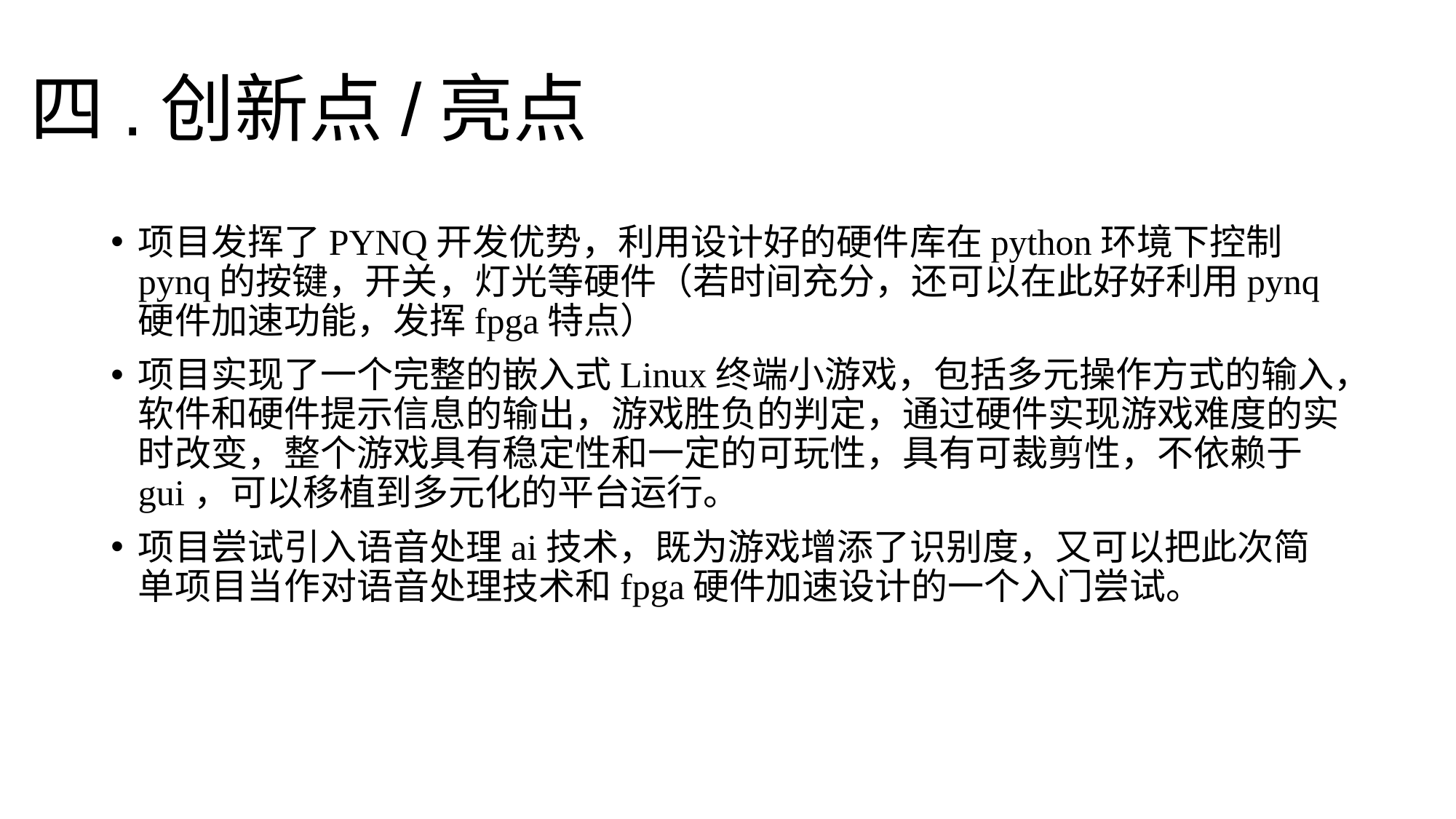

# 四.创新点/亮点
项目发挥了PYNQ开发优势，利用设计好的硬件库在python环境下控制pynq的按键，开关，灯光等硬件（若时间充分，还可以在此好好利用pynq硬件加速功能，发挥fpga特点）
项目实现了一个完整的嵌入式Linux终端小游戏，包括多元操作方式的输入，软件和硬件提示信息的输出，游戏胜负的判定，通过硬件实现游戏难度的实时改变，整个游戏具有稳定性和一定的可玩性，具有可裁剪性，不依赖于gui，可以移植到多元化的平台运行。
项目尝试引入语音处理ai技术，既为游戏增添了识别度，又可以把此次简单项目当作对语音处理技术和fpga硬件加速设计的一个入门尝试。